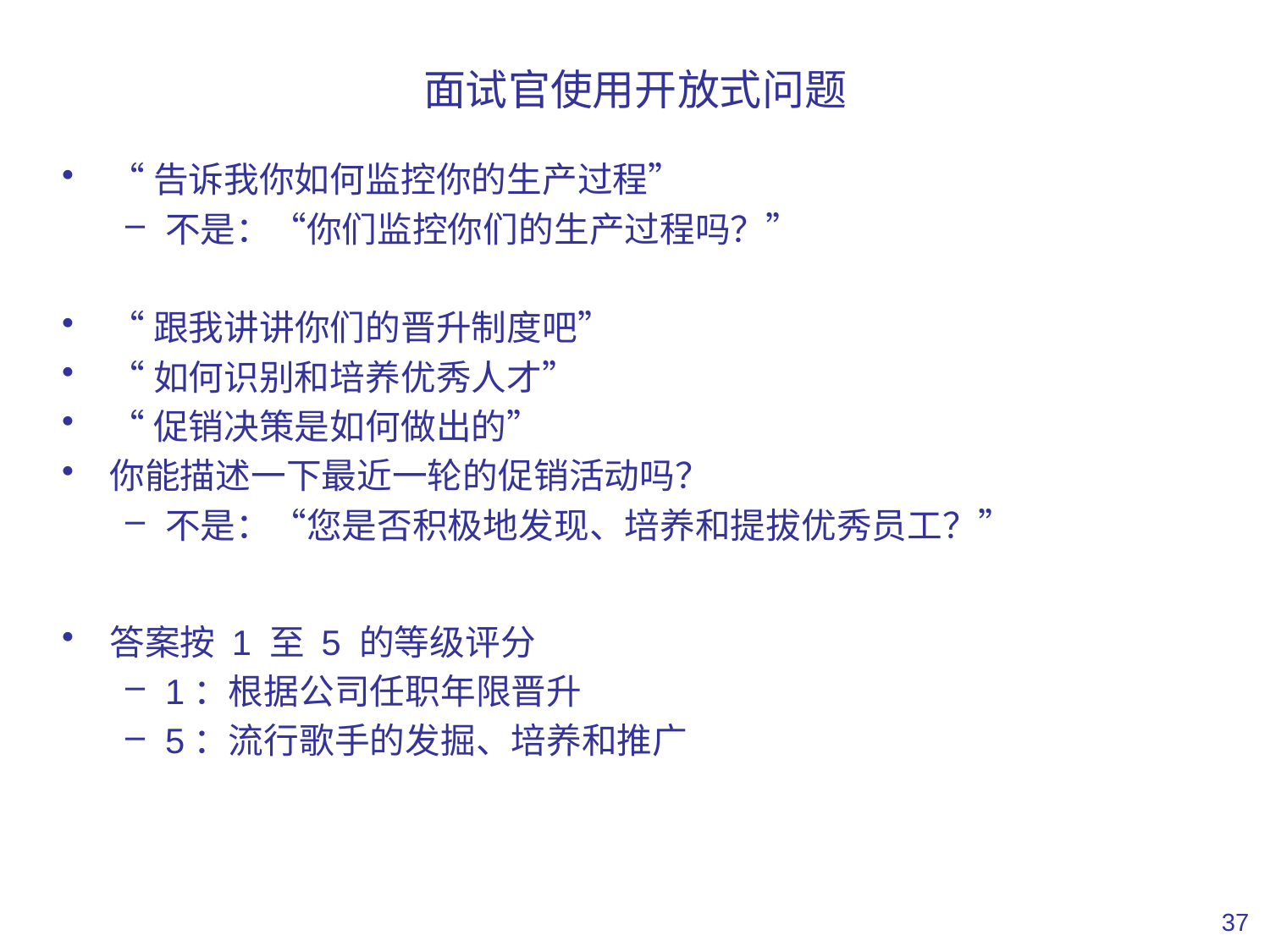

# 面试官使用开放式问题
“告诉我你如何监控你的生产过程”
不是：“你们监控你们的生产过程吗？”

“跟我讲讲你们的晋升制度吧”
“如何识别和培养优秀人才”
“促销决策是如何做出的”
你能描述一下最近一轮的促销活动吗？
不是：“您是否积极地发现、培养和提拔优秀员工？”

答案按 1 至 5 的等级评分
1：根据公司任职年限晋升
5：流行歌手的发掘、培养和推广

37